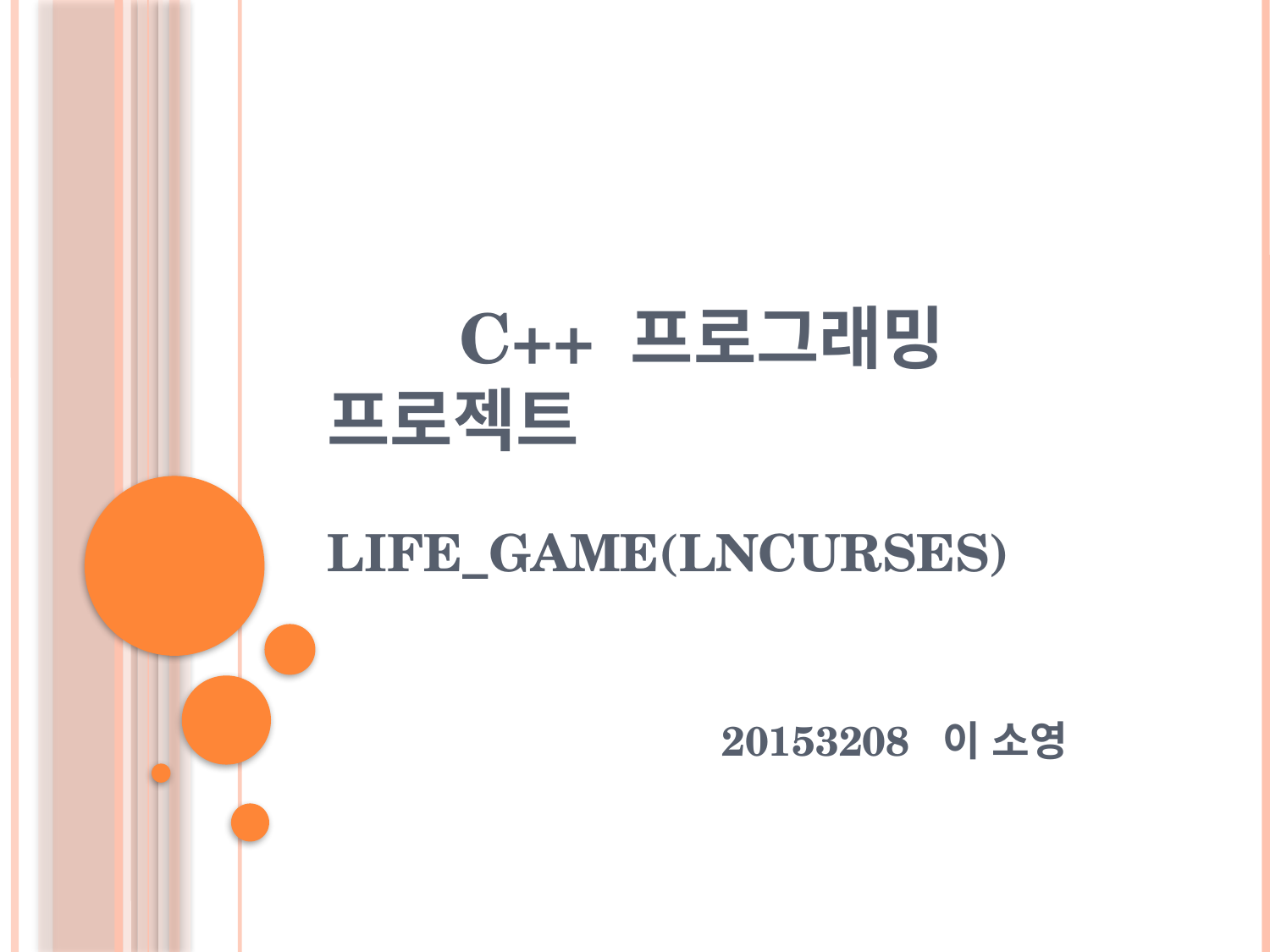

# C++ 프로그래밍 프로젝트 life_game(lncurses) 20153208  이 소영